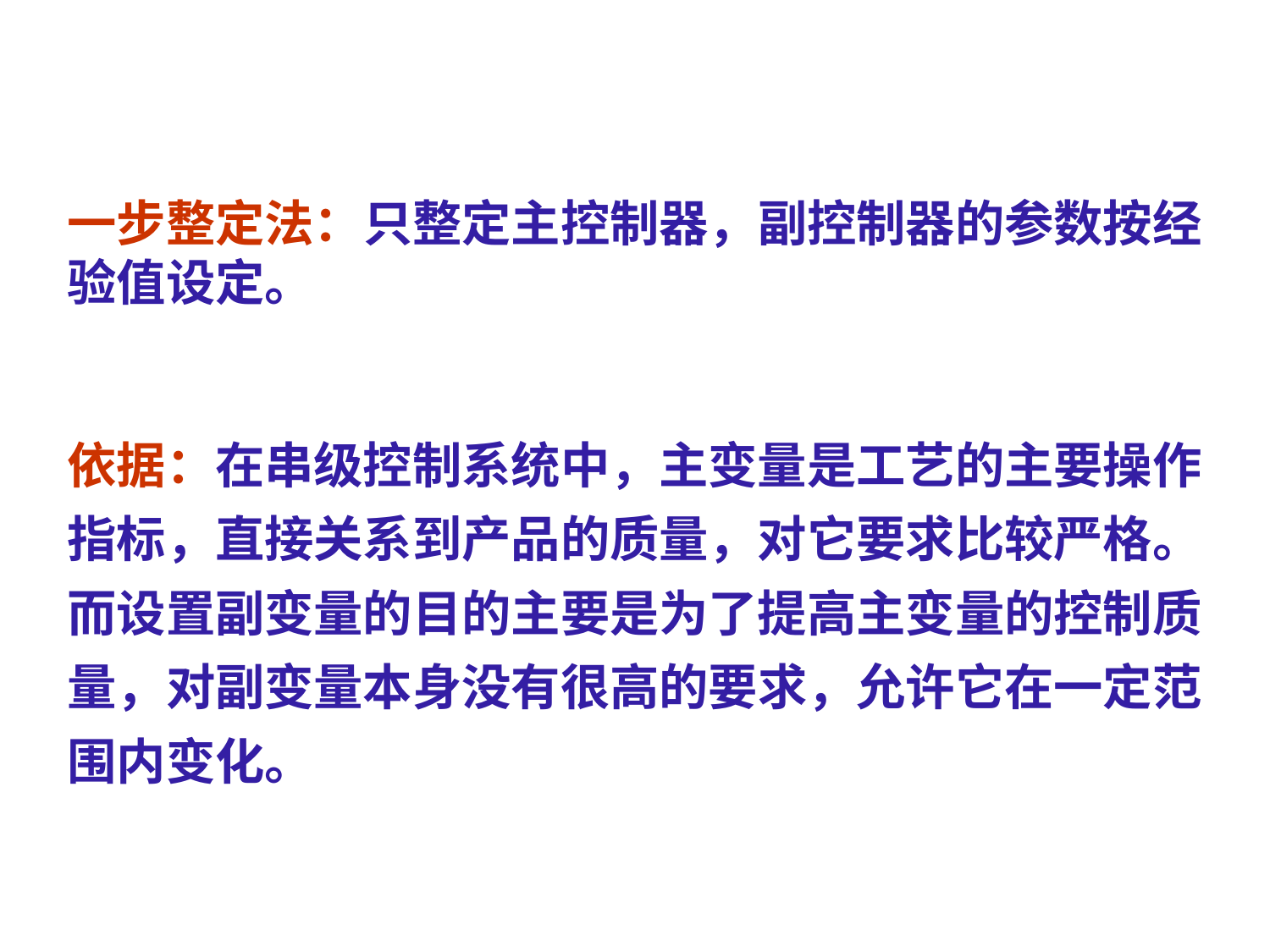

一步整定法：只整定主控制器，副控制器的参数按经验值设定。

依据：在串级控制系统中，主变量是工艺的主要操作指标，直接关系到产品的质量，对它要求比较严格。而设置副变量的目的主要是为了提高主变量的控制质量，对副变量本身没有很高的要求，允许它在一定范围内变化。